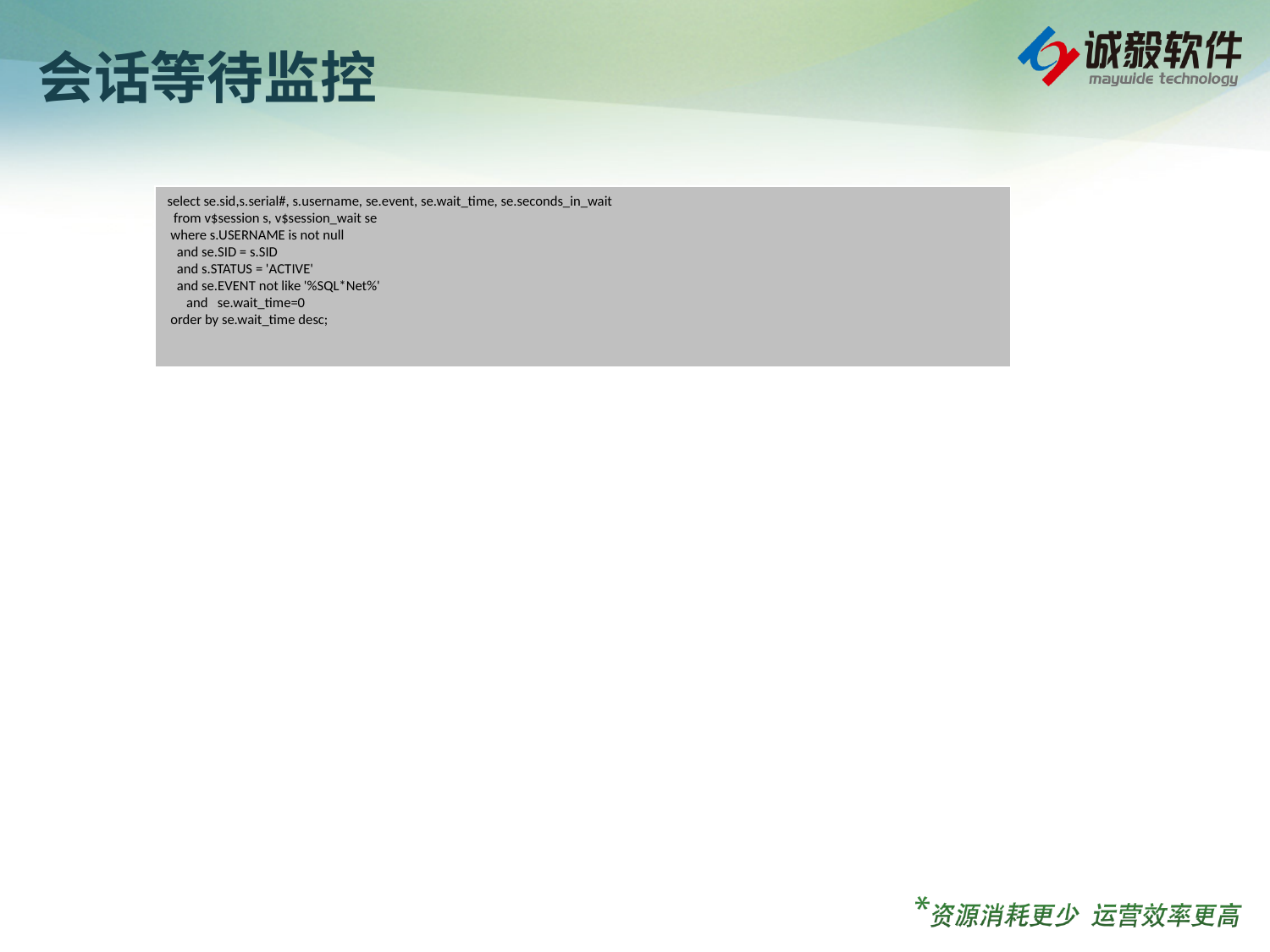

# 会话等待监控
select se.sid,s.serial#, s.username, se.event, se.wait_time, se.seconds_in_wait
  from v$session s, v$session_wait se
 where s.USERNAME is not null
   and se.SID = s.SID
   and s.STATUS = 'ACTIVE'
   and se.EVENT not like '%SQL*Net%'
      and   se.wait_time=0
 order by se.wait_time desc;